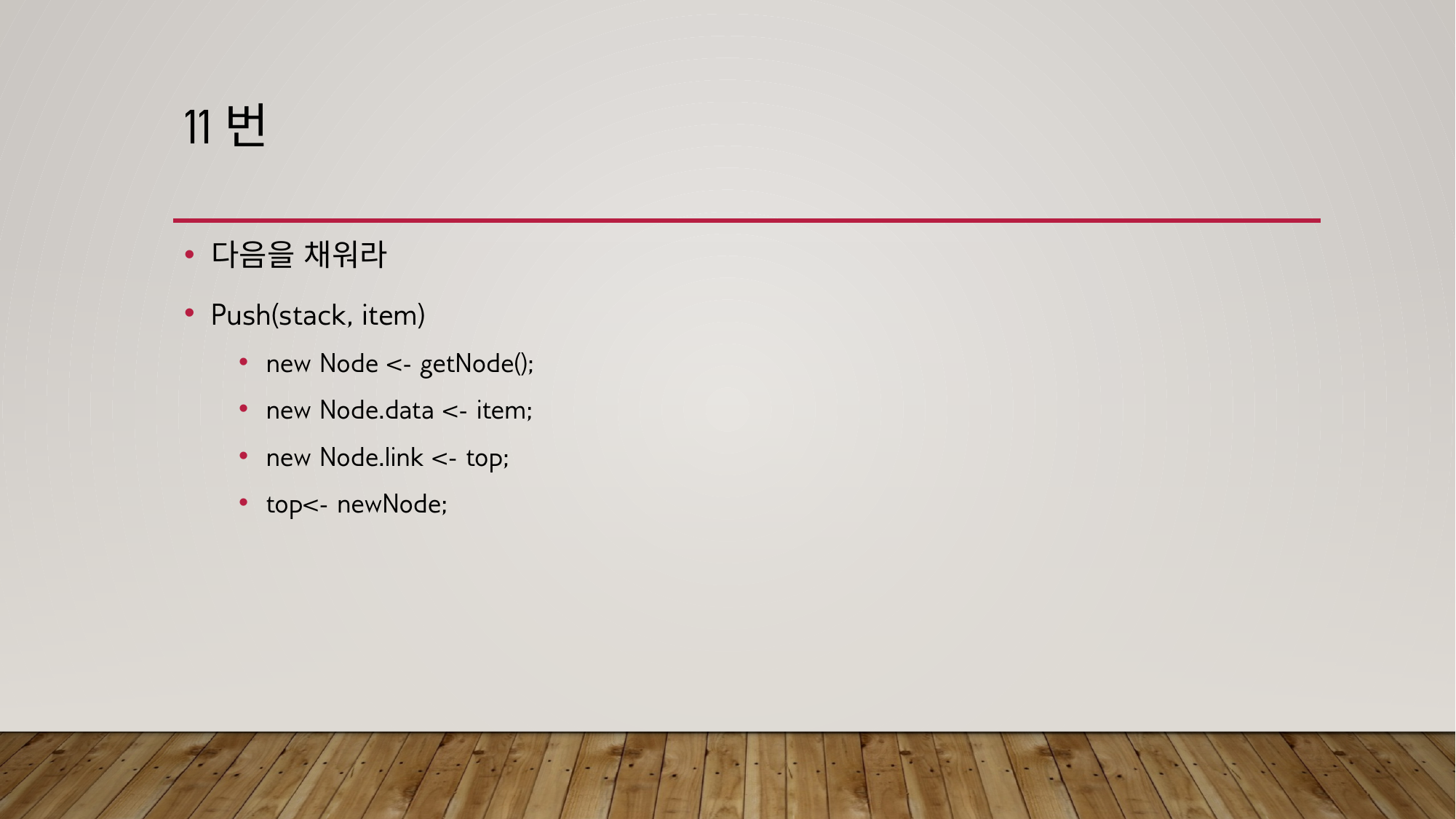

# 11번
다음을 채워라
Push(stack, item)
new Node <- getNode();
new Node.data <- item;
new Node.link <- top;
top<- newNode;